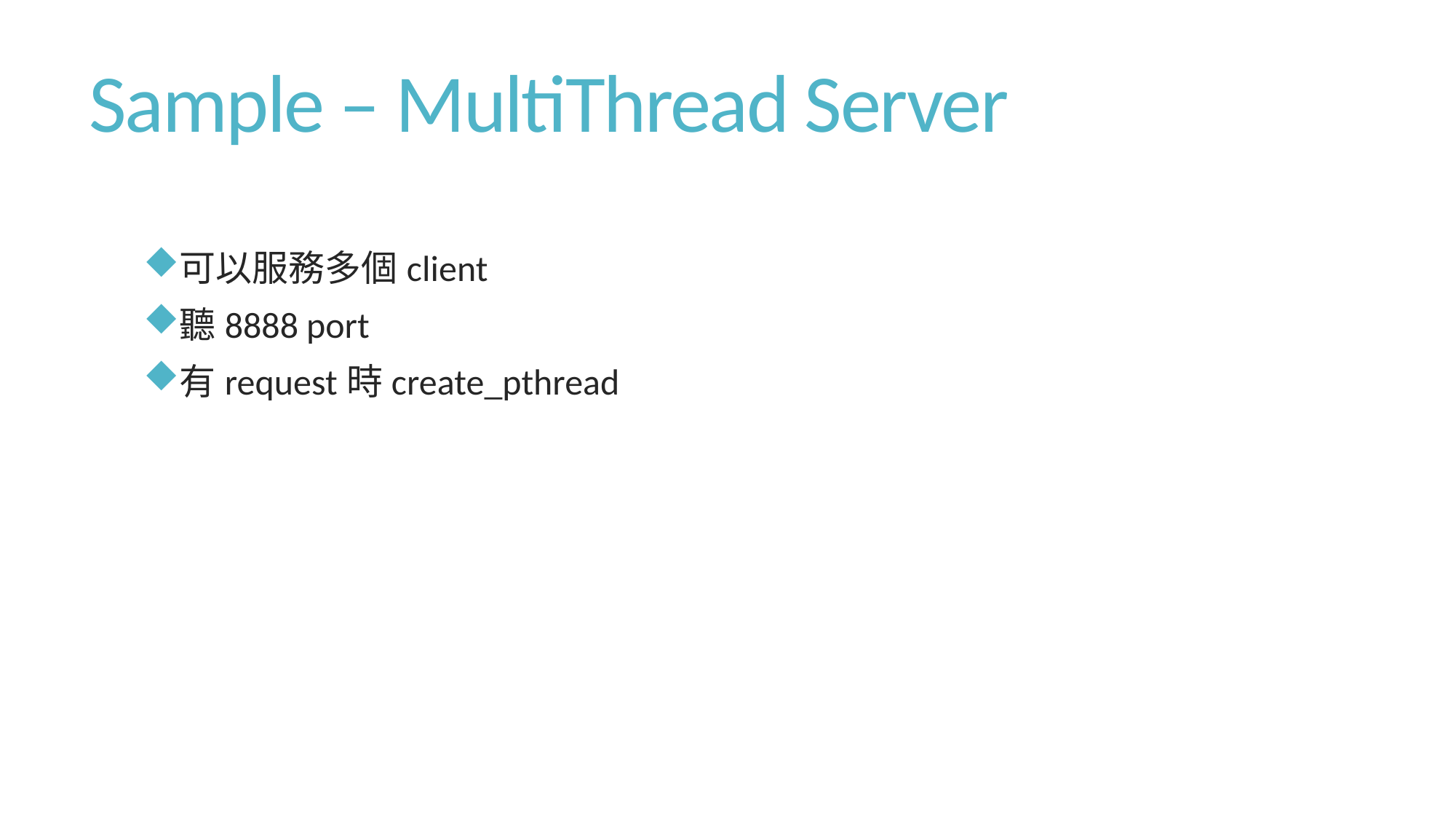

# Sample – MultiThread Server
可以服務多個client
聽8888 port
有request時create_pthread